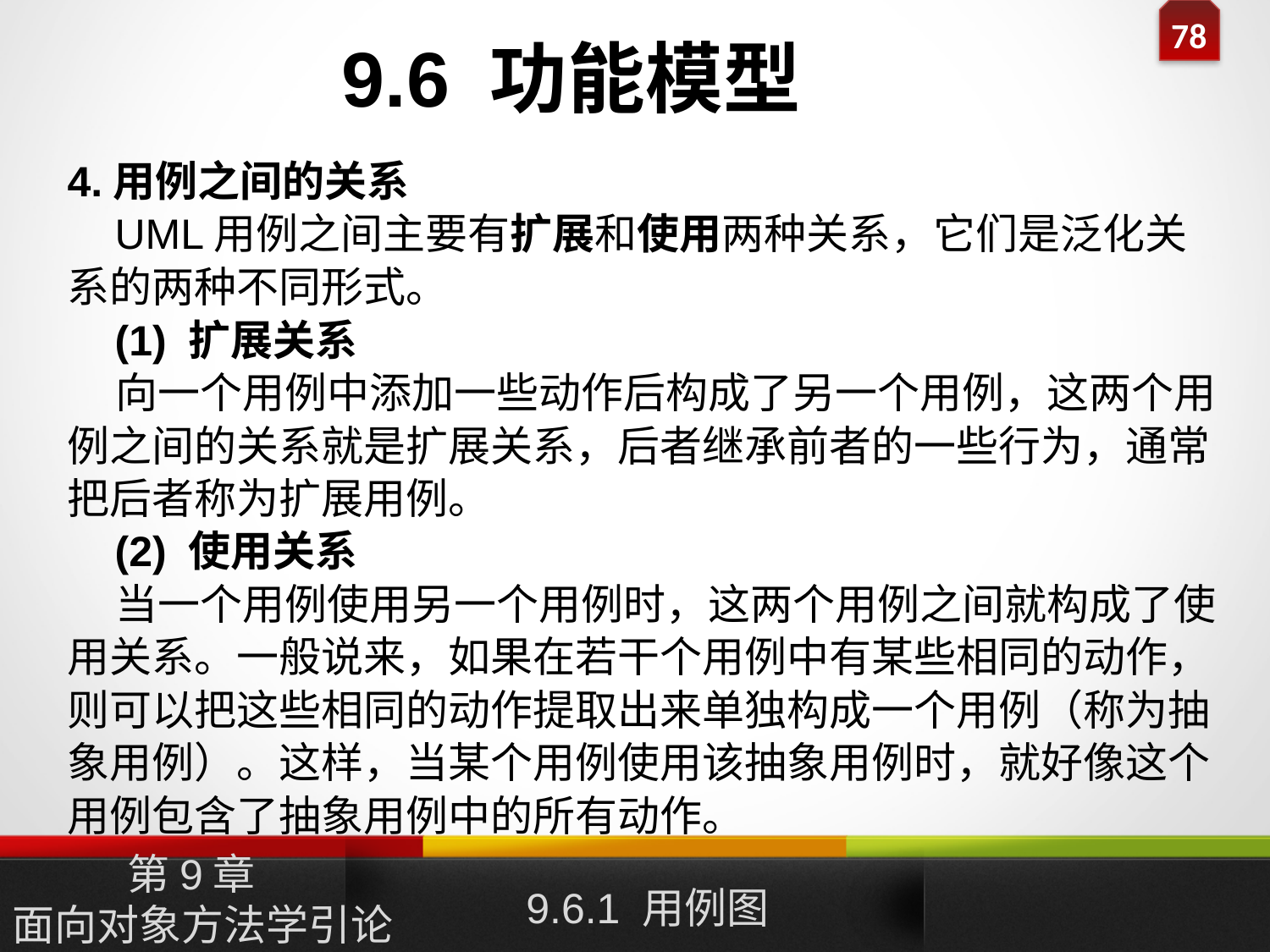

9.6 功能模型
4.用例之间的关系
    UML用例之间主要有扩展和使用两种关系，它们是泛化关系的两种不同形式。
    (1) 扩展关系
    向一个用例中添加一些动作后构成了另一个用例，这两个用例之间的关系就是扩展关系，后者继承前者的一些行为，通常把后者称为扩展用例。
    (2) 使用关系
    当一个用例使用另一个用例时，这两个用例之间就构成了使用关系。一般说来，如果在若干个用例中有某些相同的动作，则可以把这些相同的动作提取出来单独构成一个用例（称为抽象用例）。这样，当某个用例使用该抽象用例时，就好像这个用例包含了抽象用例中的所有动作。
9.6.1 用例图